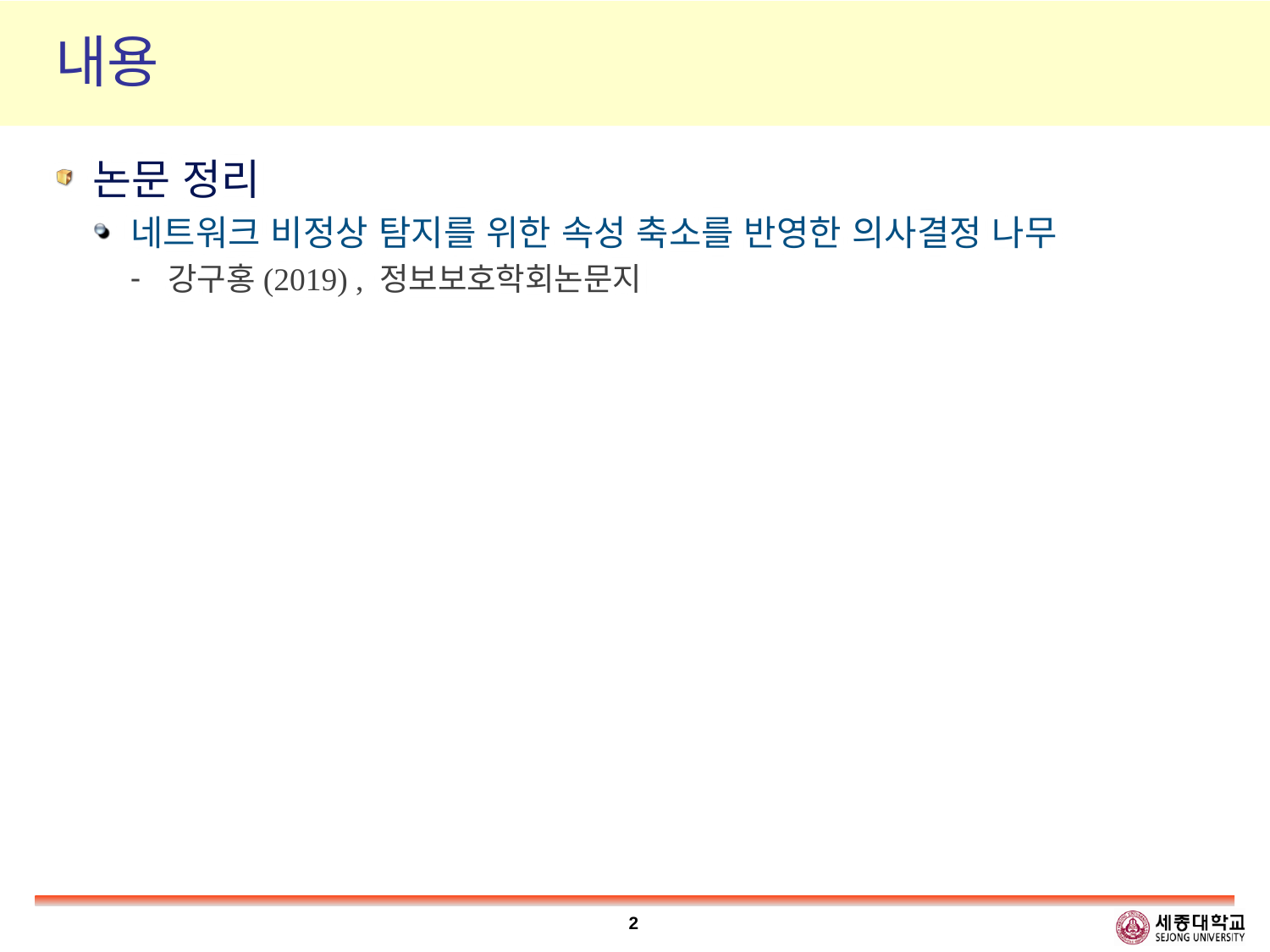

# 내용
논문 정리
네트워크 비정상 탐지를 위한 속성 축소를 반영한 의사결정 나무
강구홍(2019) , 정보보호학회논문지

2